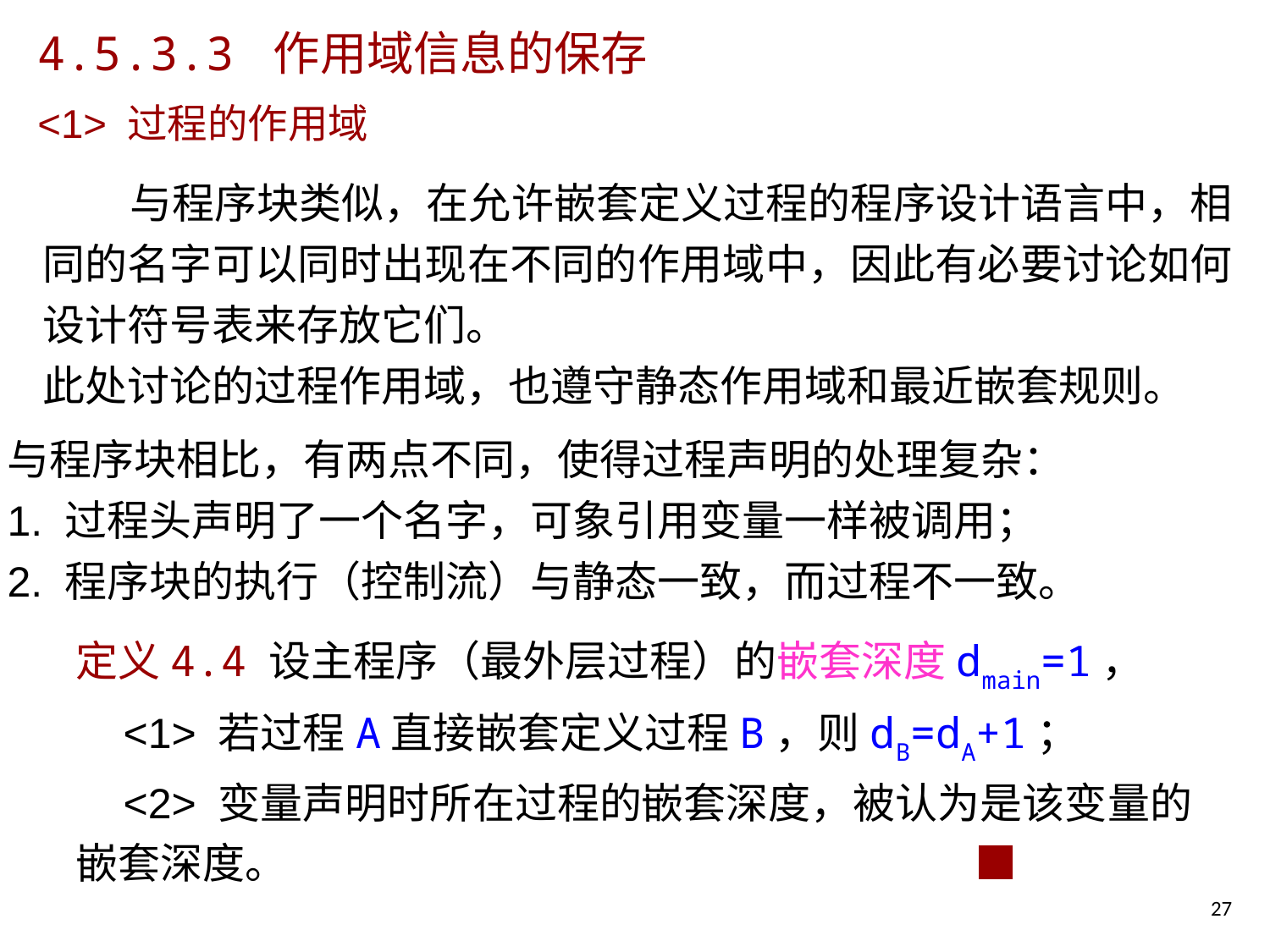

# 4.5.3.3 作用域信息的保存 <1> 过程的作用域
        与程序块类似，在允许嵌套定义过程的程序设计语言中，相同的名字可以同时出现在不同的作用域中，因此有必要讨论如何设计符号表来存放它们。
此处讨论的过程作用域，也遵守静态作用域和最近嵌套规则。
与程序块相比，有两点不同，使得过程声明的处理复杂：
1. 过程头声明了一个名字，可象引用变量一样被调用；
2. 程序块的执行（控制流）与静态一致，而过程不一致。
定义4.4 设主程序（最外层过程）的嵌套深度dmain=1，
    <1> 若过程A直接嵌套定义过程B，则dB=dA+1；
    <2> 变量声明时所在过程的嵌套深度，被认为是该变量的嵌套深度。 						 ■
27